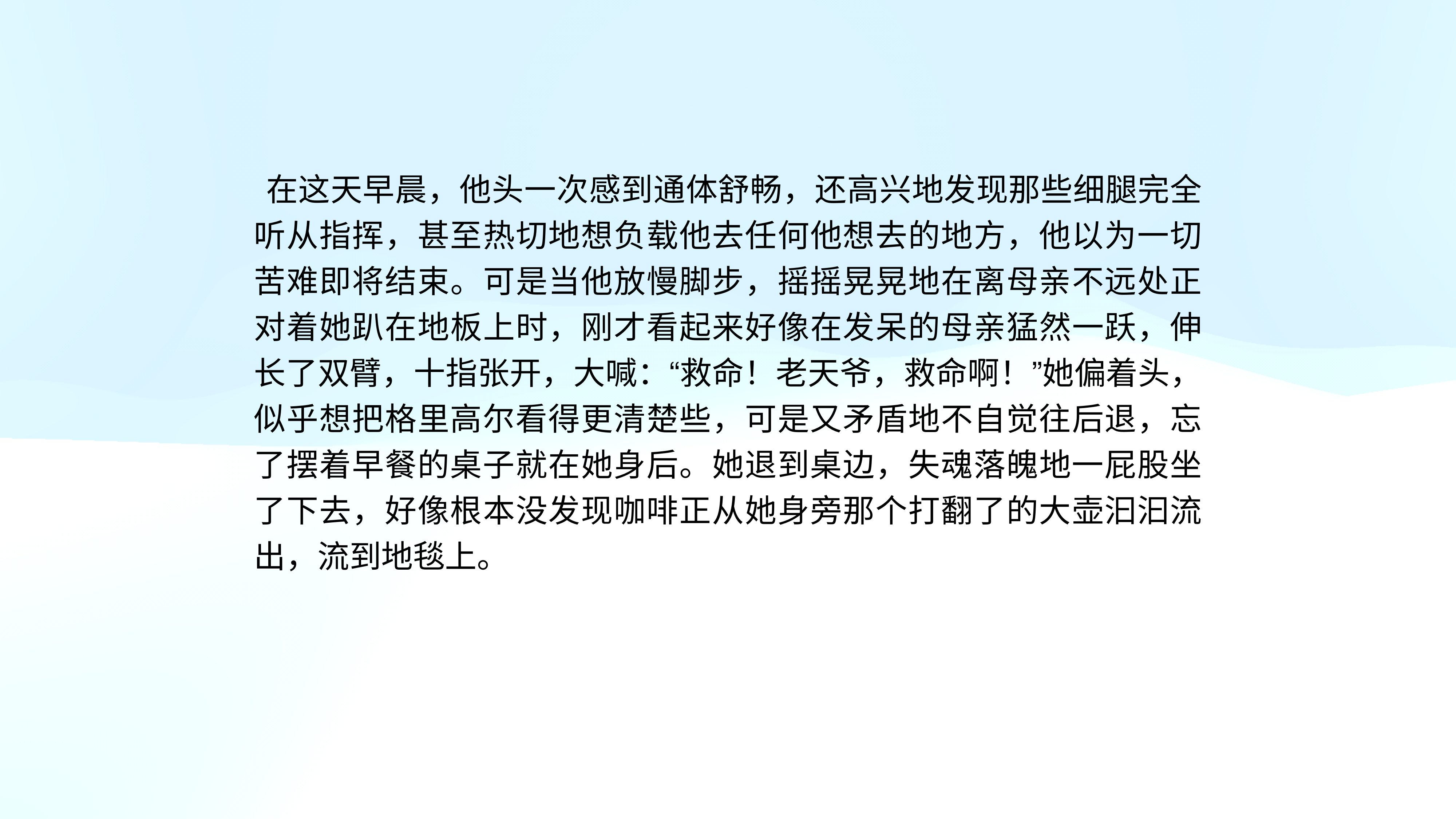

在这天早晨，他头一次感到通体舒畅，还高兴地发现那些细腿完全听从指挥，甚至热切地想负载他去任何他想去的地方，他以为一切苦难即将结束。可是当他放慢脚步，摇摇晃晃地在离母亲不远处正对着她趴在地板上时，刚才看起来好像在发呆的母亲猛然一跃，伸长了双臂，十指张开，大喊：“救命！老天爷，救命啊！”她偏着头，似乎想把格里高尔看得更清楚些，可是又矛盾地不自觉往后退，忘了摆着早餐的桌子就在她身后。她退到桌边，失魂落魄地一屁股坐了下去，好像根本没发现咖啡正从她身旁那个打翻了的大壶汩汩流出，流到地毯上。